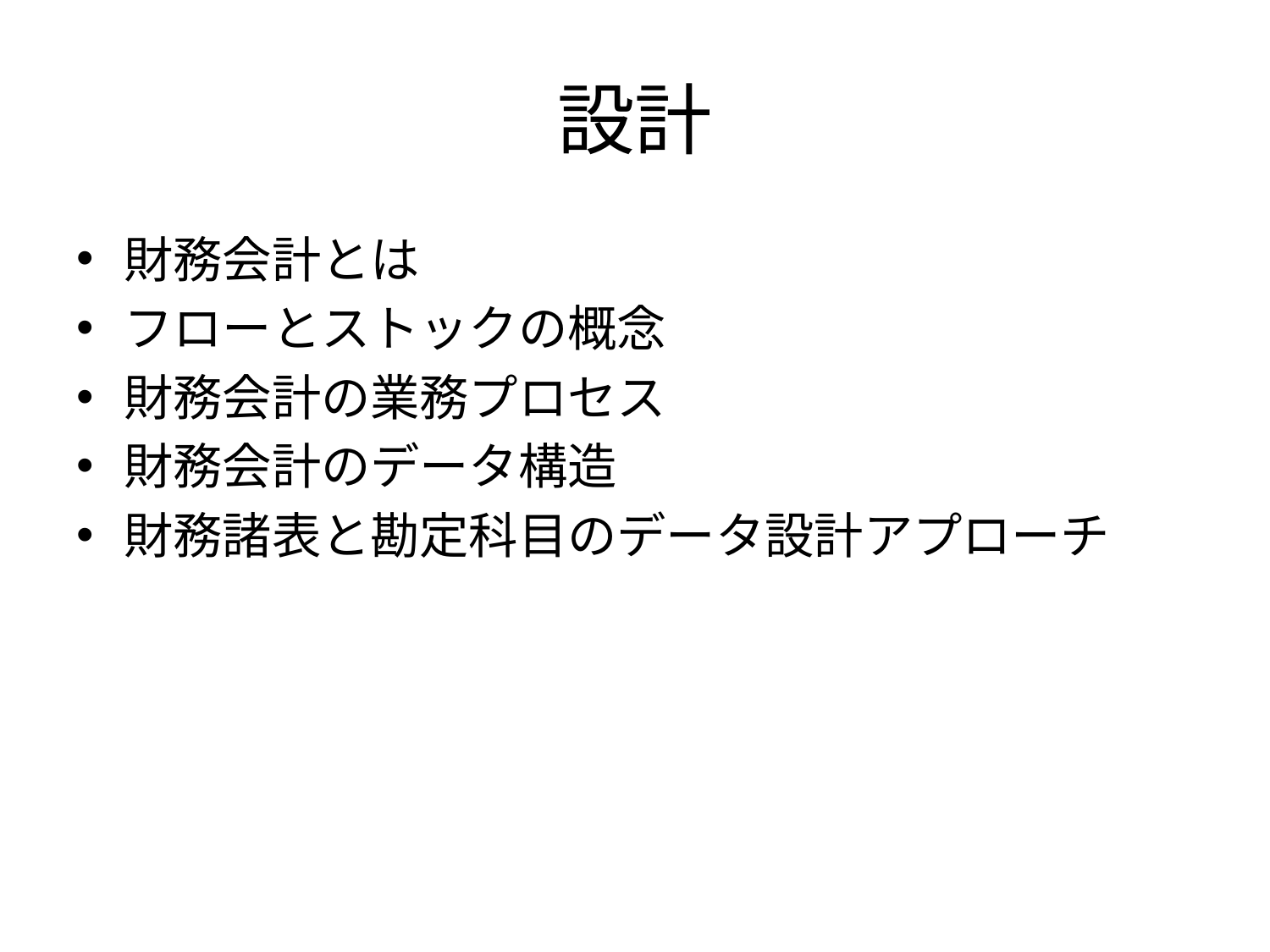

# 設計
財務会計とは
フローとストックの概念
財務会計の業務プロセス
財務会計のデータ構造
財務諸表と勘定科目のデータ設計アプローチ